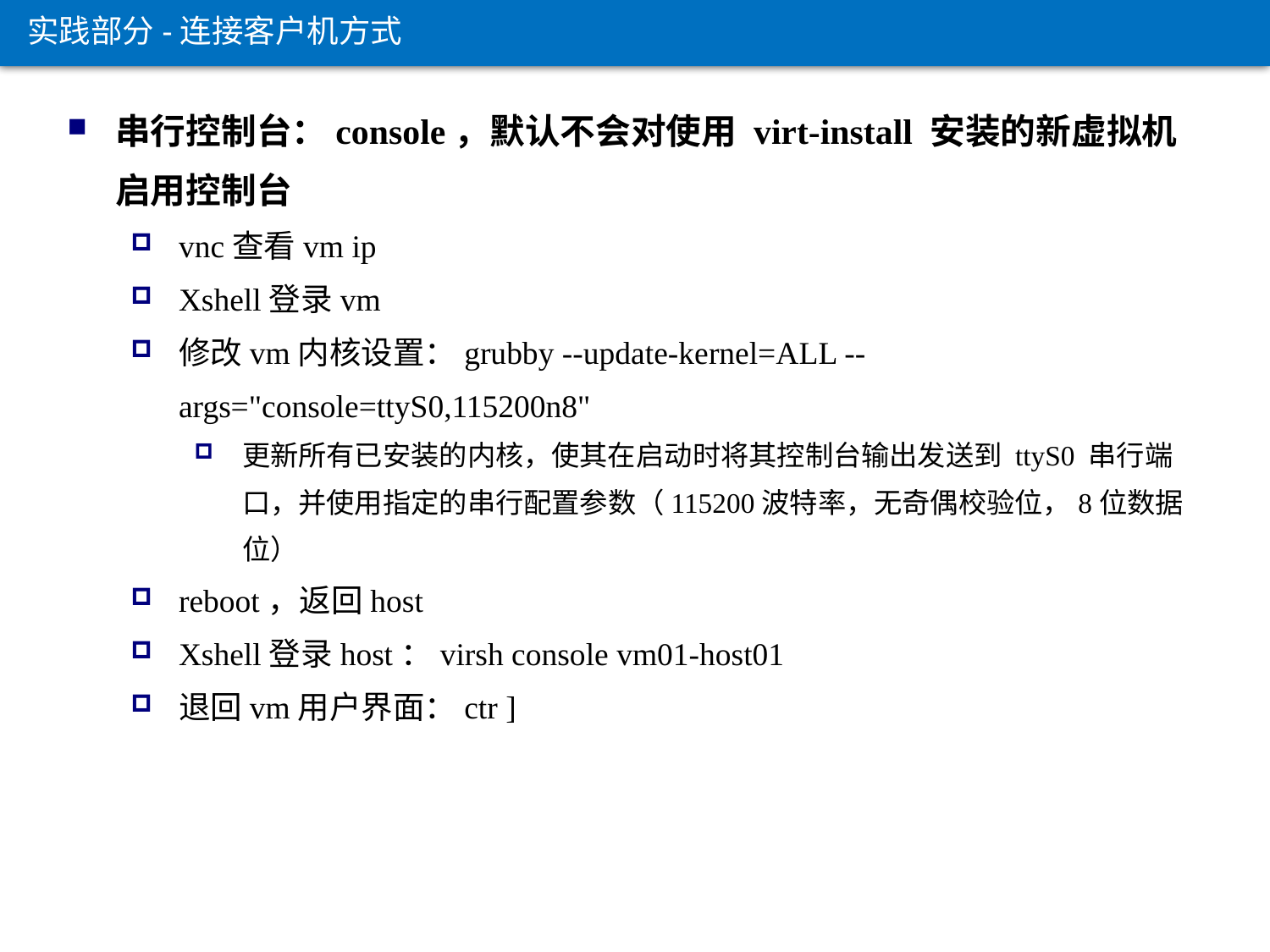

实践部分-连接客户机方式
串行控制台：console，默认不会对使用 virt-install 安装的新虚拟机启用控制台
vnc查看vm ip
Xshell登录vm
修改vm内核设置：grubby --update-kernel=ALL --args="console=ttyS0,115200n8"
更新所有已安装的内核，使其在启动时将其控制台输出发送到 ttyS0 串行端口，并使用指定的串行配置参数（115200波特率，无奇偶校验位，8位数据位）
reboot，返回host
Xshell登录host：virsh console vm01-host01
退回vm用户界面：ctr ]
40